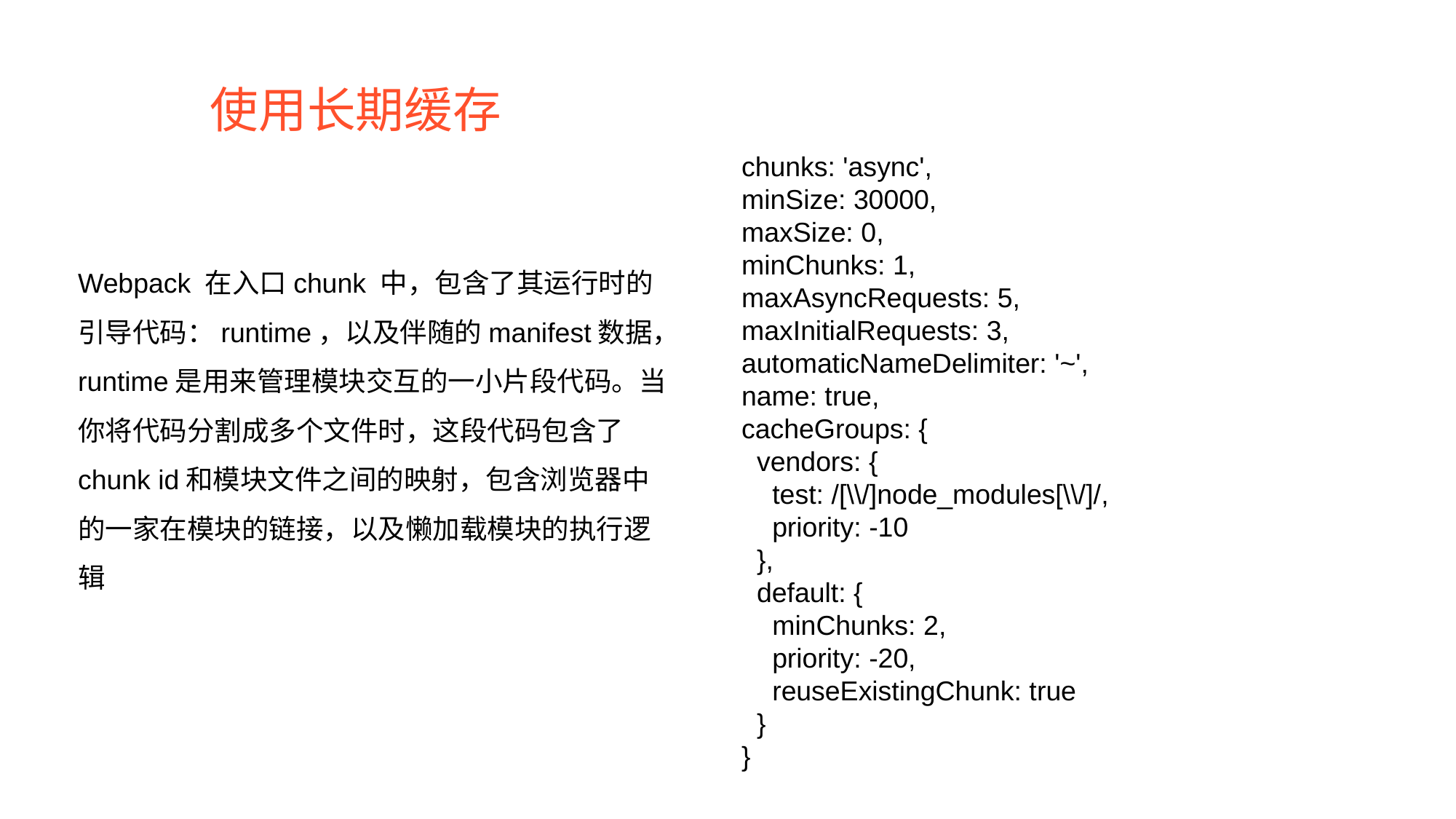

# 使用长期缓存
      chunks: 'async',
      minSize: 30000,
      maxSize: 0,
      minChunks: 1,
      maxAsyncRequests: 5,
      maxInitialRequests: 3,
      automaticNameDelimiter: '~',
      name: true,
      cacheGroups: {
        vendors: {
          test: /[\\/]node_modules[\\/]/,
          priority: -10
        },
        default: {
          minChunks: 2,
          priority: -20,
          reuseExistingChunk: true
        }
      }
Webpack 在入口chunk 中，包含了其运行时的引导代码：runtime，以及伴随的manifest数据，runtime是用来管理模块交互的一小片段代码。当你将代码分割成多个文件时，这段代码包含了chunk id和模块文件之间的映射，包含浏览器中的一家在模块的链接，以及懒加载模块的执行逻辑